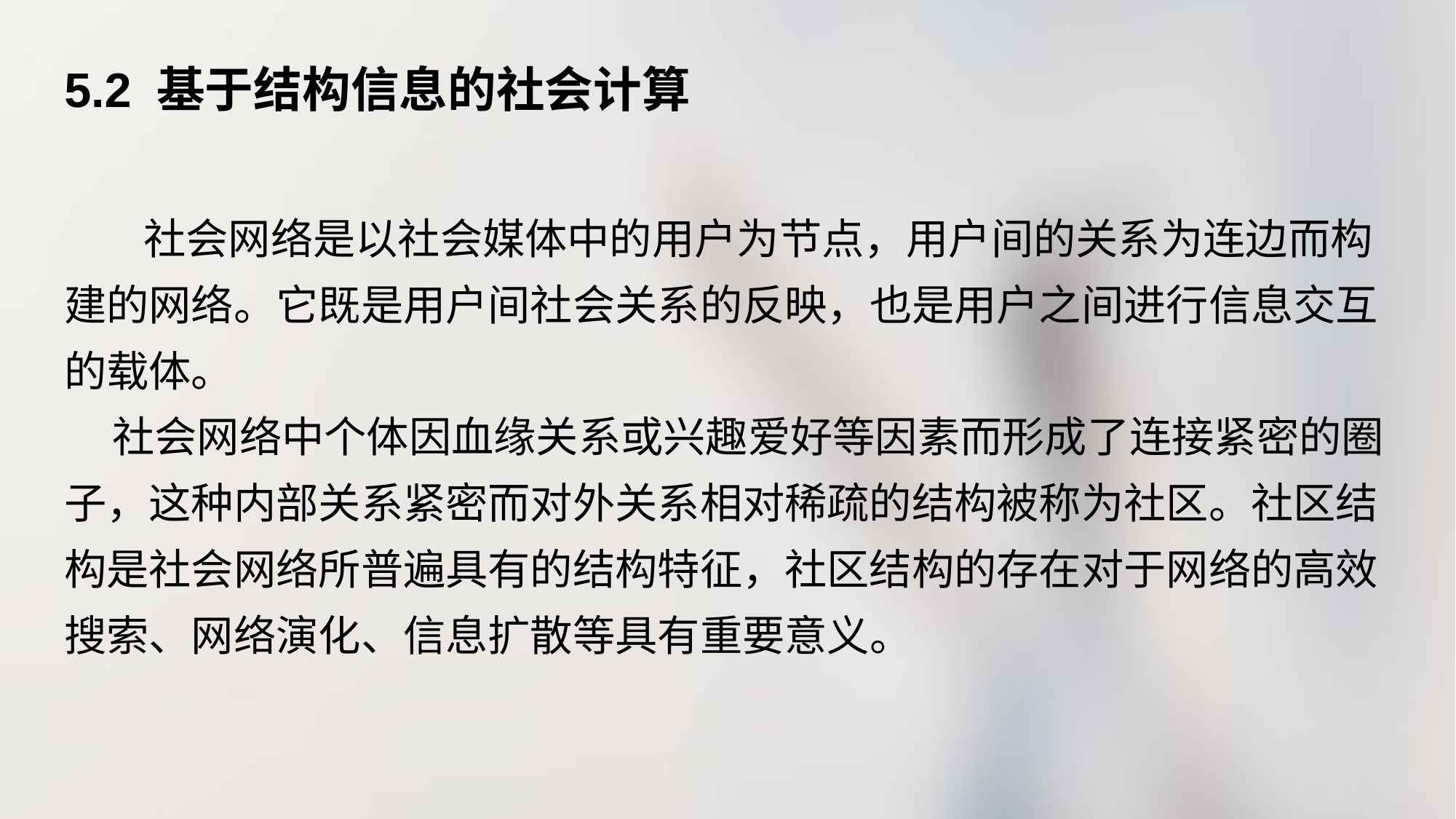

5.2 基于结构信息的社会计算
        社会网络是以社会媒体中的用户为节点，用户间的关系为连边而构建的网络。它既是用户间社会关系的反映，也是用户之间进行信息交互的载体。
    社会网络中个体因血缘关系或兴趣爱好等因素而形成了连接紧密的圈子，这种内部关系紧密而对外关系相对稀疏的结构被称为社区。社区结构是社会网络所普遍具有的结构特征，社区结构的存在对于网络的高效搜索、网络演化、信息扩散等具有重要意义。